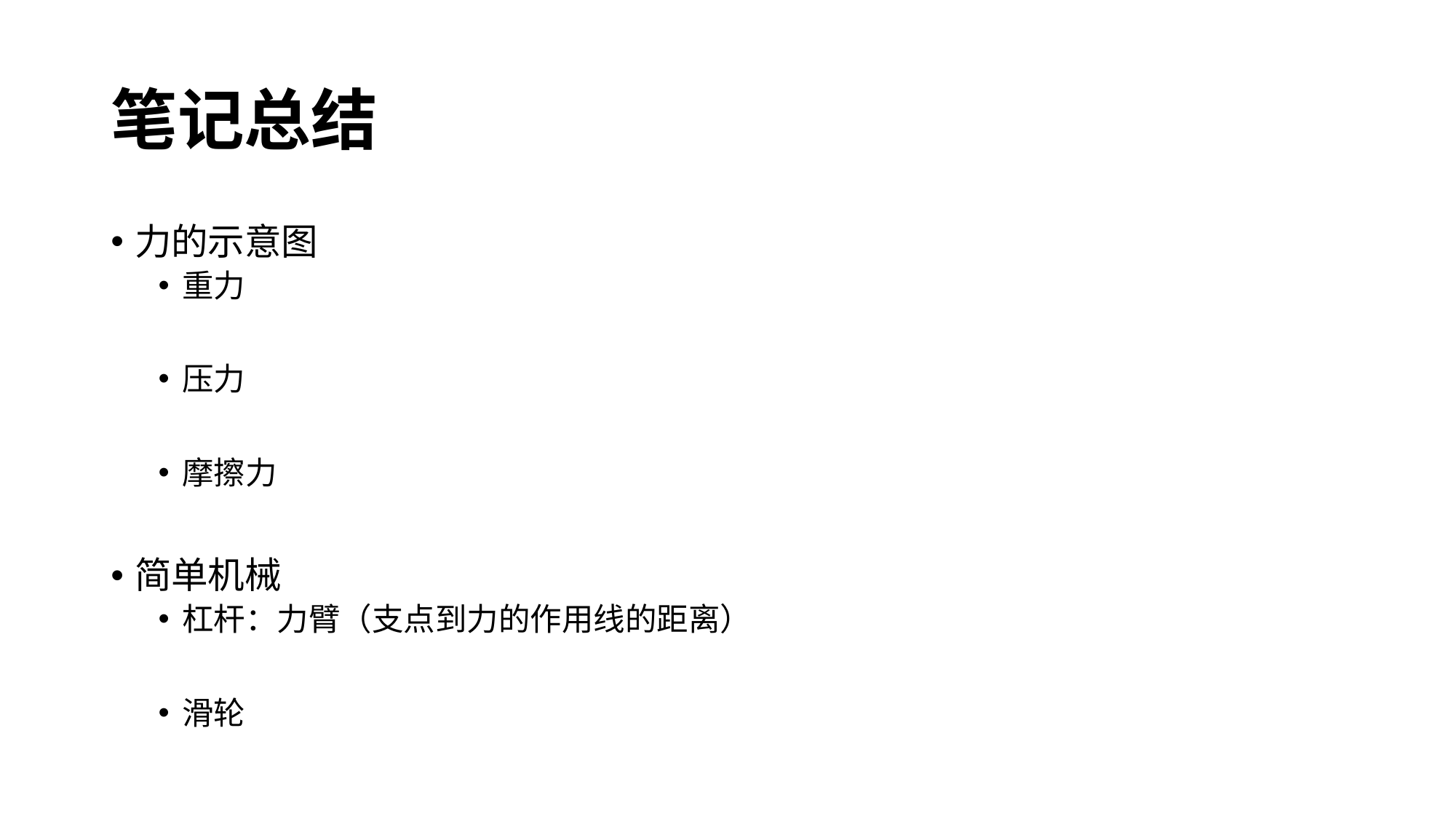

# 笔记总结
力的示意图
重力

压力

摩擦力

简单机械
杠杆：力臂（支点到力的作用线的距离）

滑轮